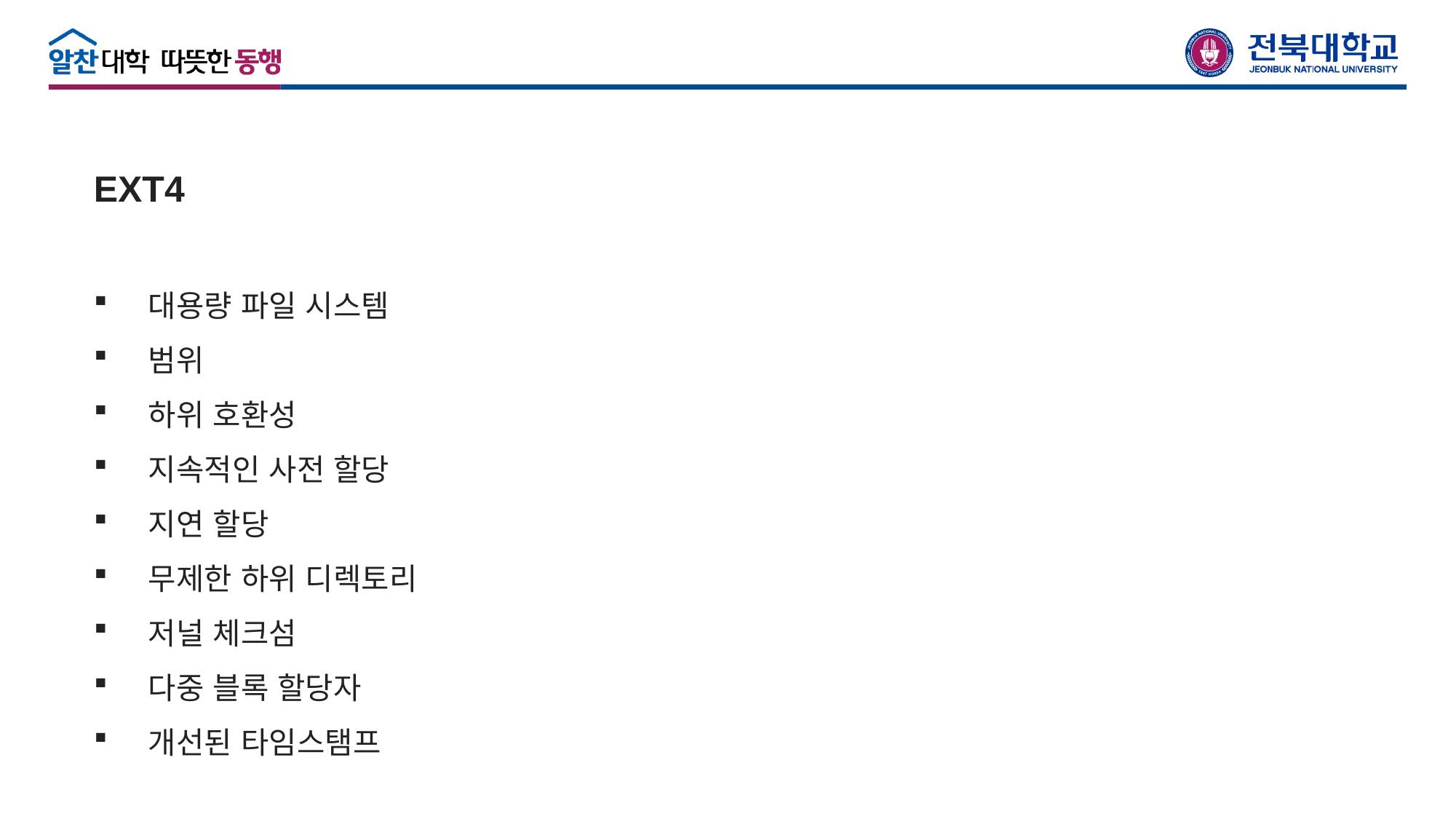

EXT4
대용량 파일 시스템
범위
하위 호환성
지속적인 사전 할당
지연 할당
무제한 하위 디렉토리
저널 체크섬
다중 블록 할당자
개선된 타임스탬프